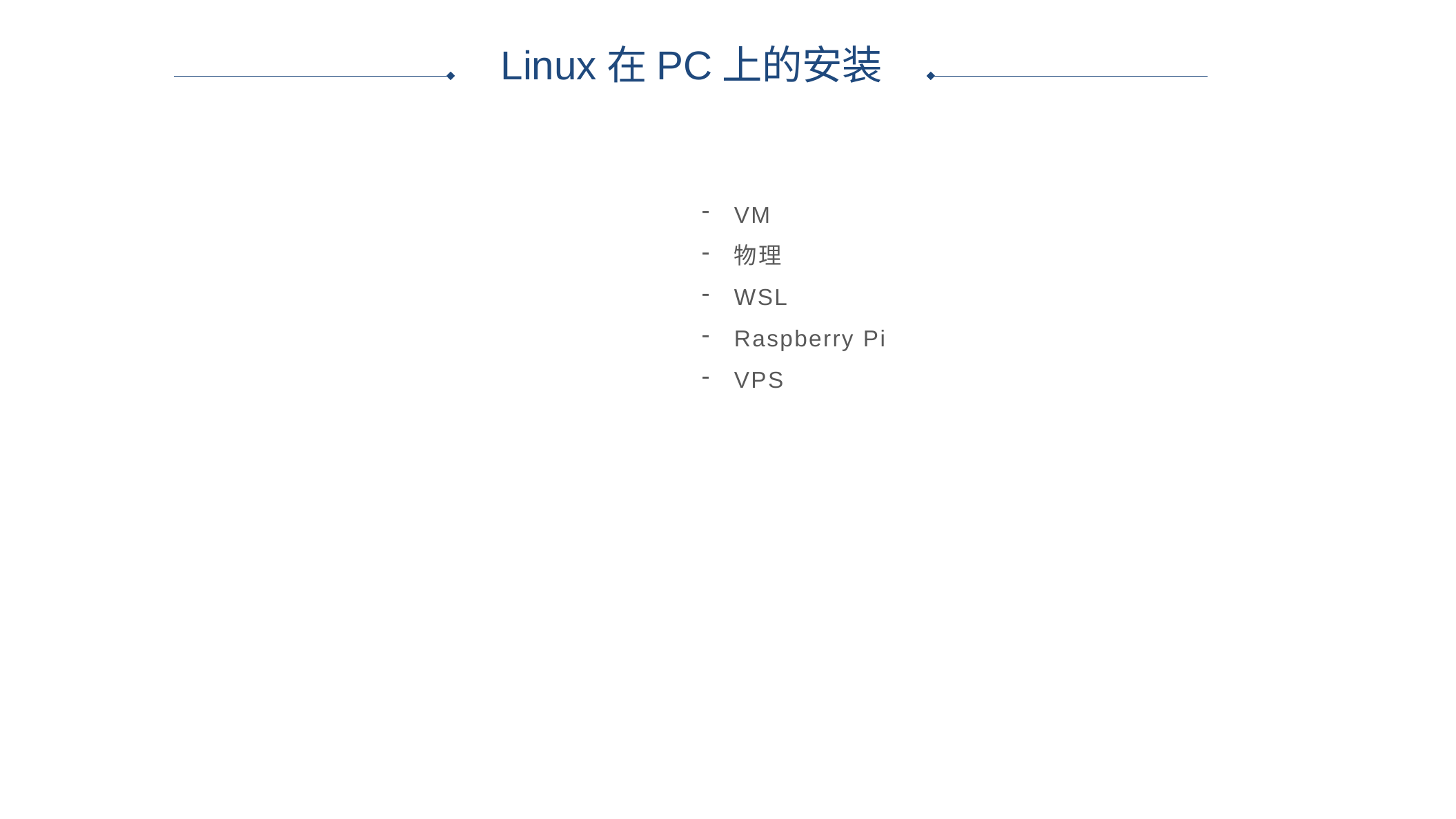

Linux在PC上的安装
VM
物理
WSL
Raspberry Pi
VPS